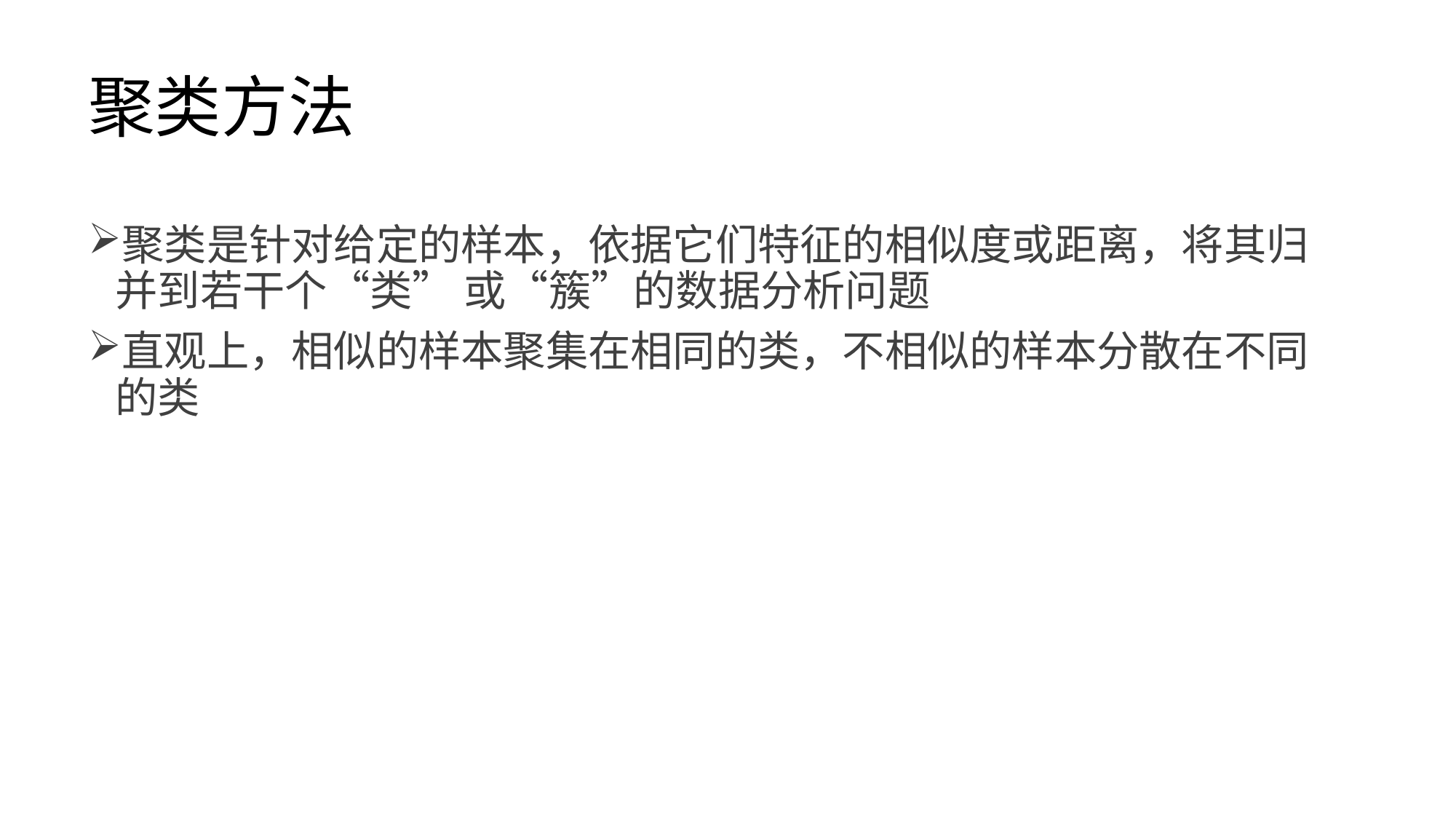

# 聚类方法
聚类是针对给定的样本，依据它们特征的相似度或距离，将其归并到若干个“类” 或“簇”的数据分析问题
直观上，相似的样本聚集在相同的类，不相似的样本分散在不同的类